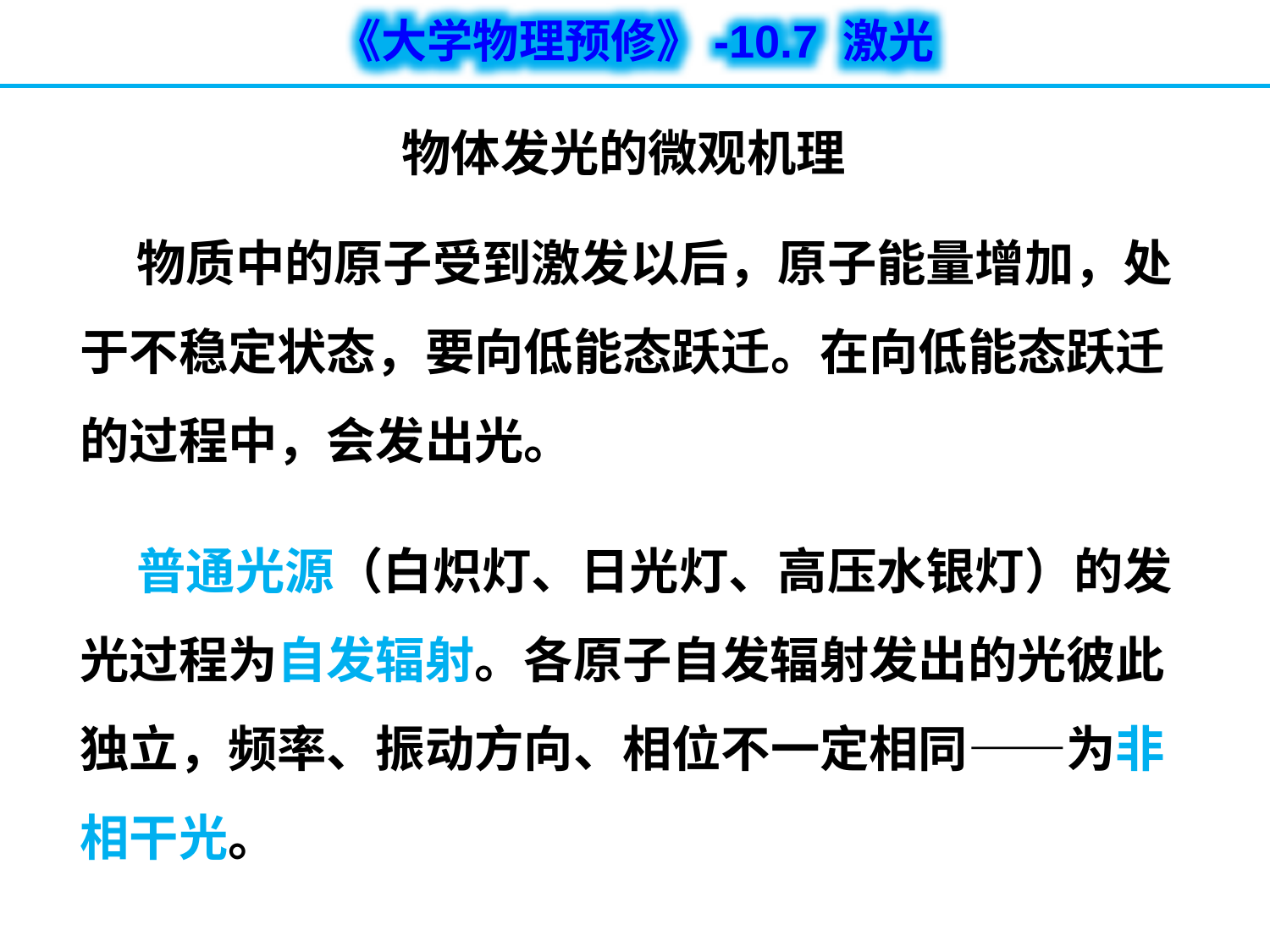

物体发光的微观机理
    物质中的原子受到激发以后，原子能量增加，处于不稳定状态，要向低能态跃迁。在向低能态跃迁的过程中，会发出光。
    普通光源（白炽灯、日光灯、高压水银灯）的发光过程为自发辐射。各原子自发辐射发出的光彼此独立，频率、振动方向、相位不一定相同——为非相干光。